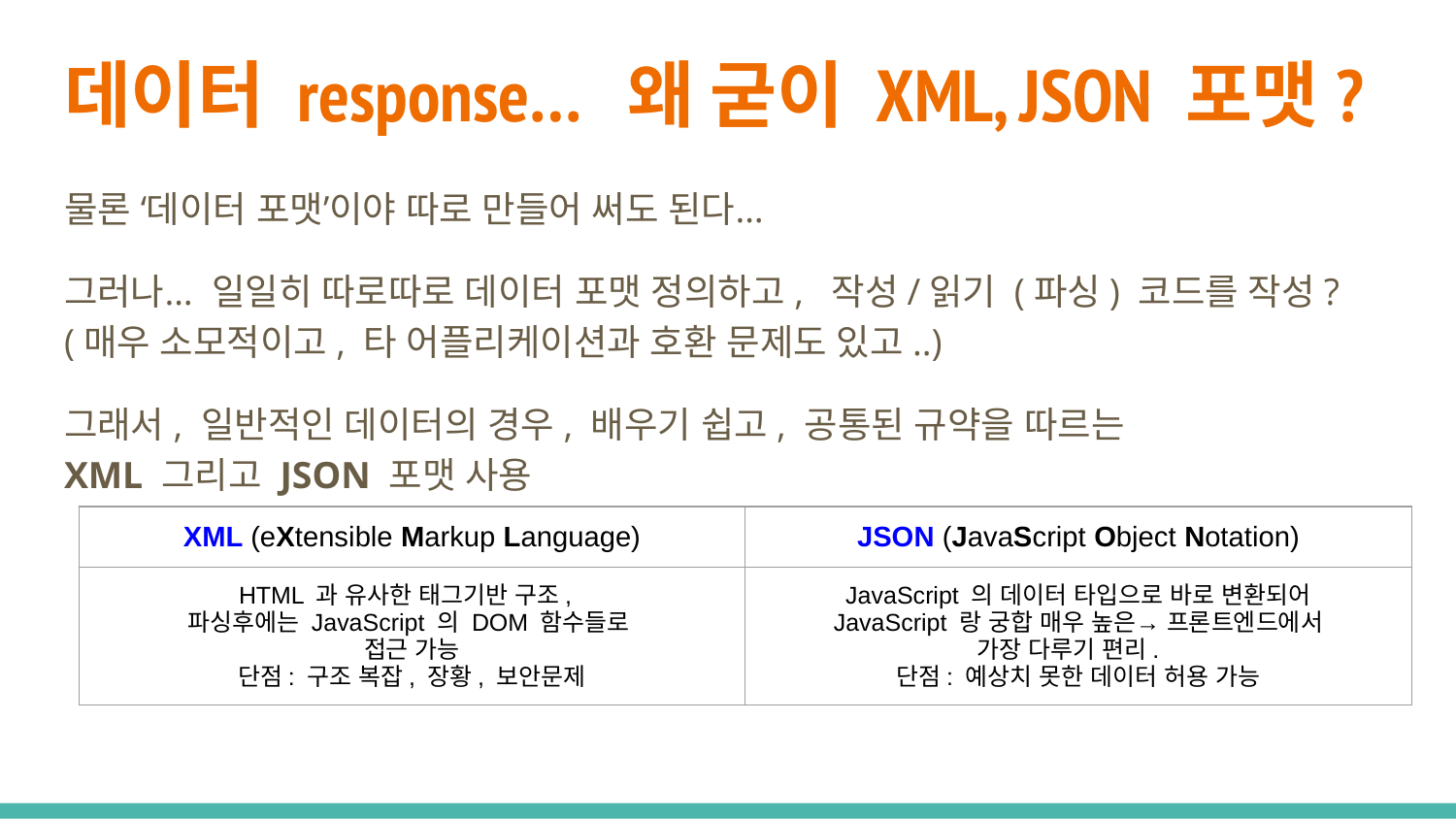

# 데이터 response…  왜 굳이 XML, JSON 포맷?
물론 ‘데이터 포맷’이야 따로 만들어 써도 된다…
그러나…  일일히 따로따로 데이터 포맷 정의하고,  작성/읽기 (파싱) 코드를 작성?
(매우 소모적이고, 타 어플리케이션과 호환 문제도 있고..)
그래서, 일반적인 데이터의 경우, 배우기 쉽고, 공통된 규약을 따르는
XML 그리고 JSON 포맷 사용
| XML (eXtensible Markup Language) | JSON (JavaScript Object Notation) |
| --- | --- |
| HTML 과 유사한 태그기반 구조, 파싱후에는 JavaScript 의 DOM 함수들로 접근 가능 단점: 구조 복잡, 장황, 보안문제 | JavaScript 의 데이터 타입으로 바로 변환되어 JavaScript 랑 궁합 매우 높은→ 프론트엔드에서 가장 다루기 편리. 단점: 예상치 못한 데이터 허용 가능 |